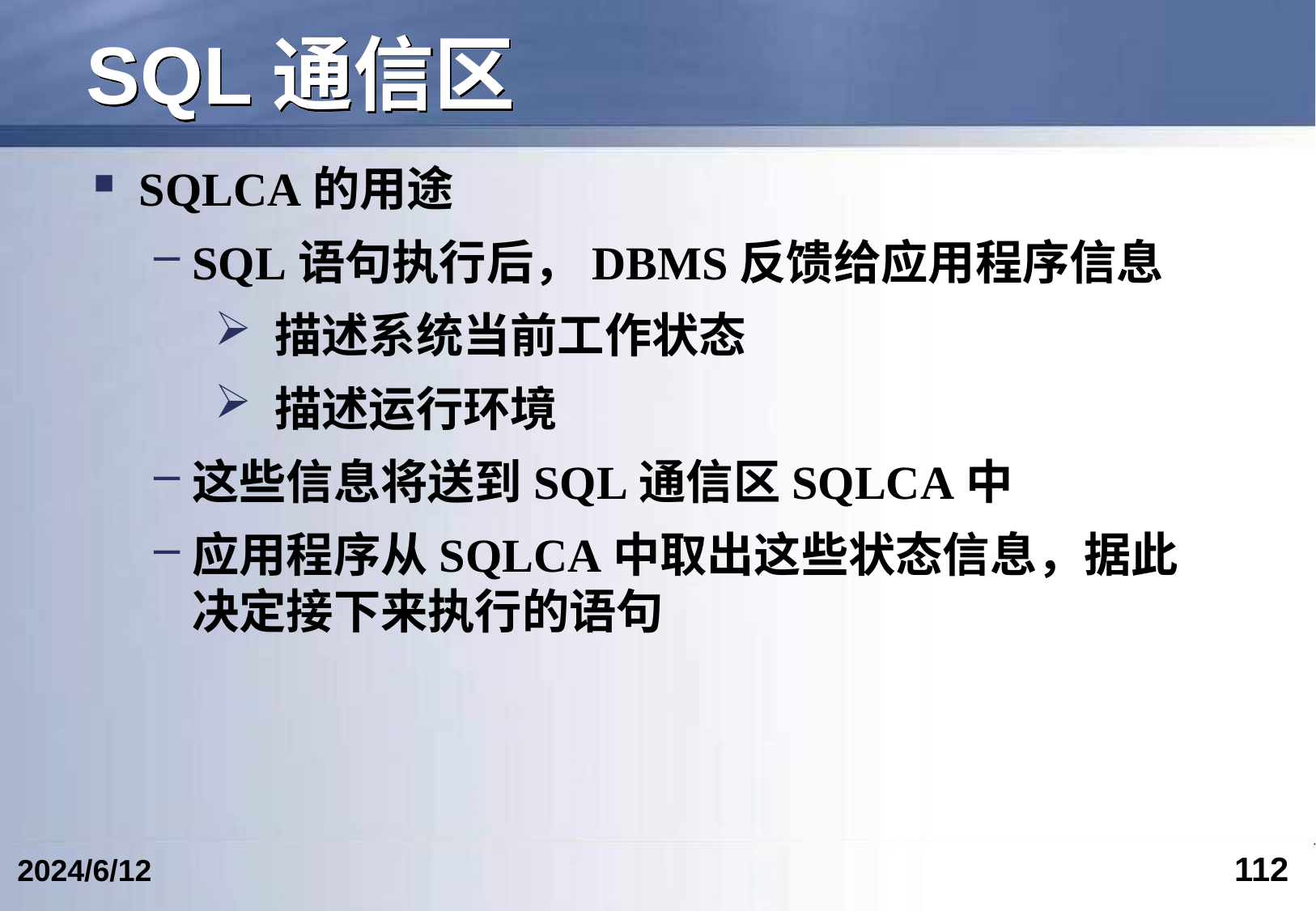

# SQL通信区
SQLCA的用途
SQL语句执行后，DBMS反馈给应用程序信息
 描述系统当前工作状态
 描述运行环境
这些信息将送到SQL通信区SQLCA中
应用程序从SQLCA中取出这些状态信息，据此决定接下来执行的语句
112
2024/6/12